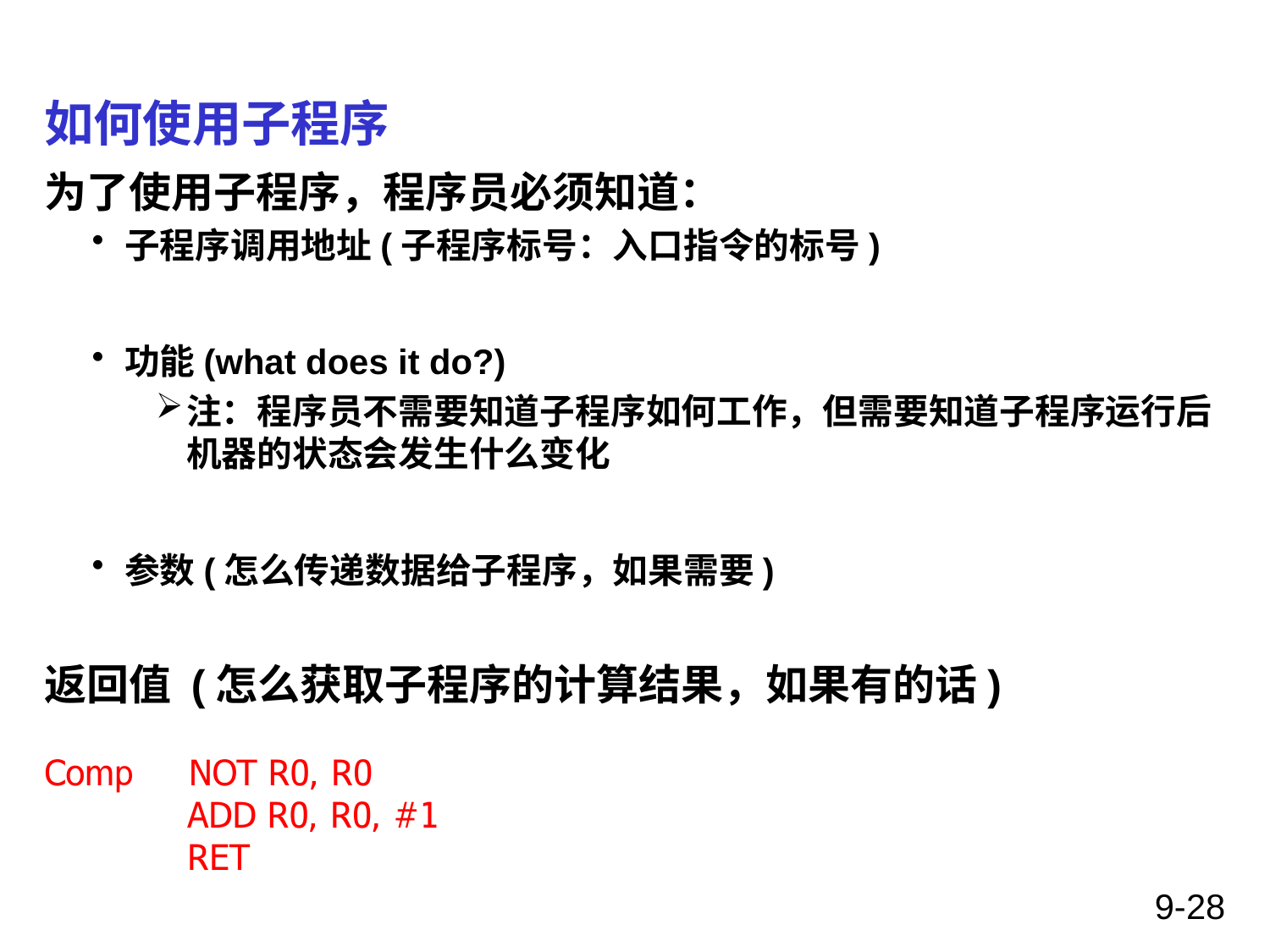

# 如何使用子程序
为了使用子程序，程序员必须知道：
子程序调用地址(子程序标号：入口指令的标号)

功能(what does it do?)
注：程序员不需要知道子程序如何工作，但需要知道子程序运行后机器的状态会发生什么变化

参数(怎么传递数据给子程序，如果需要)

返回值 (怎么获取子程序的计算结果，如果有的话)

Comp     NOT R0, R0
             ADD R0, R0, #1
             RET

9-28